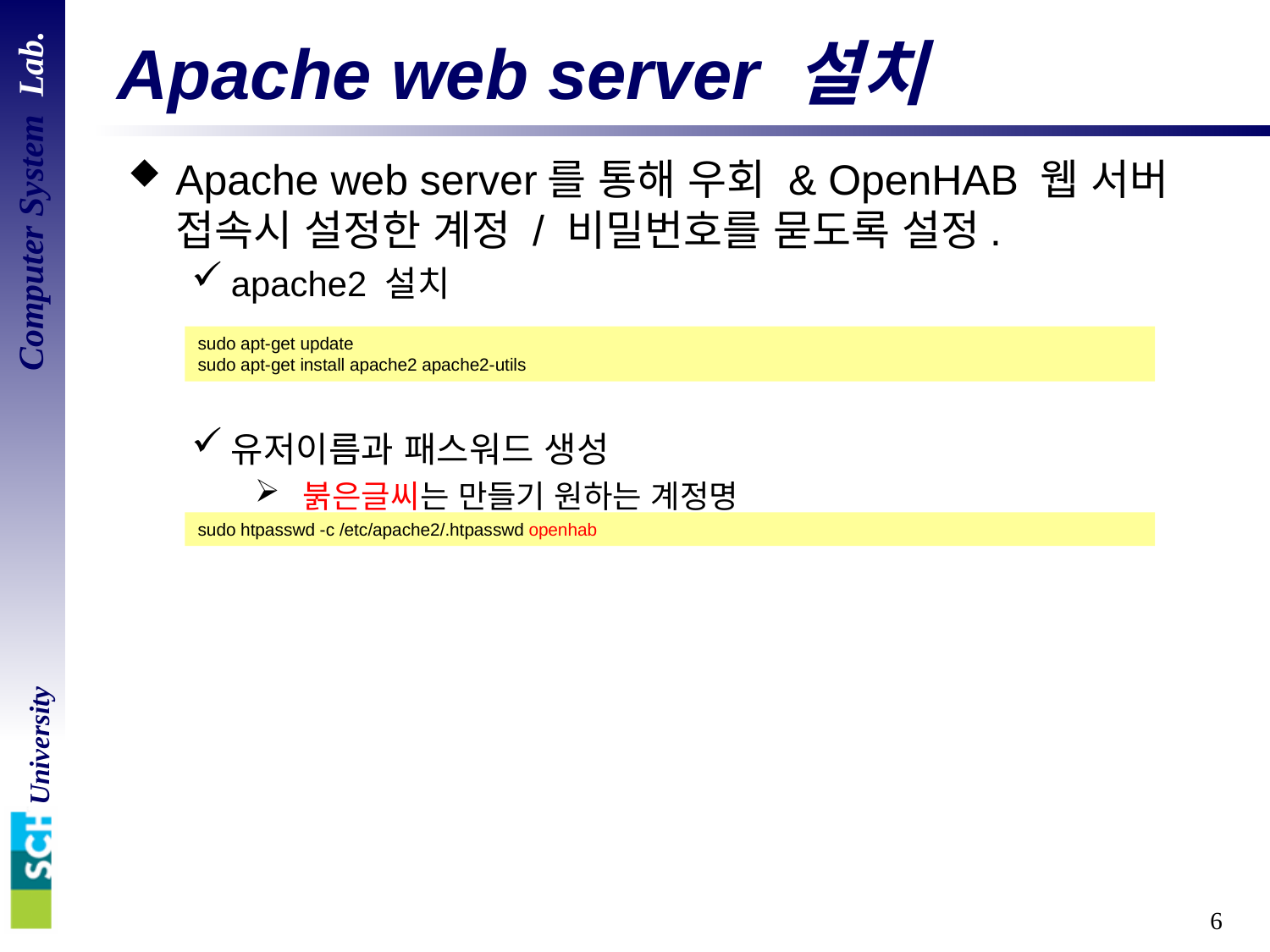

# Apache web server 설치
Apache web server를 통해 우회 & OpenHAB 웹 서버 접속시 설정한 계정 / 비밀번호를 묻도록 설정.
apache2 설치

유저이름과 패스워드 생성
 붉은글씨는 만들기 원하는 계정명

sudo apt-get update
sudo apt-get install apache2 apache2-utils
sudo htpasswd -c /etc/apache2/.htpasswd openhab